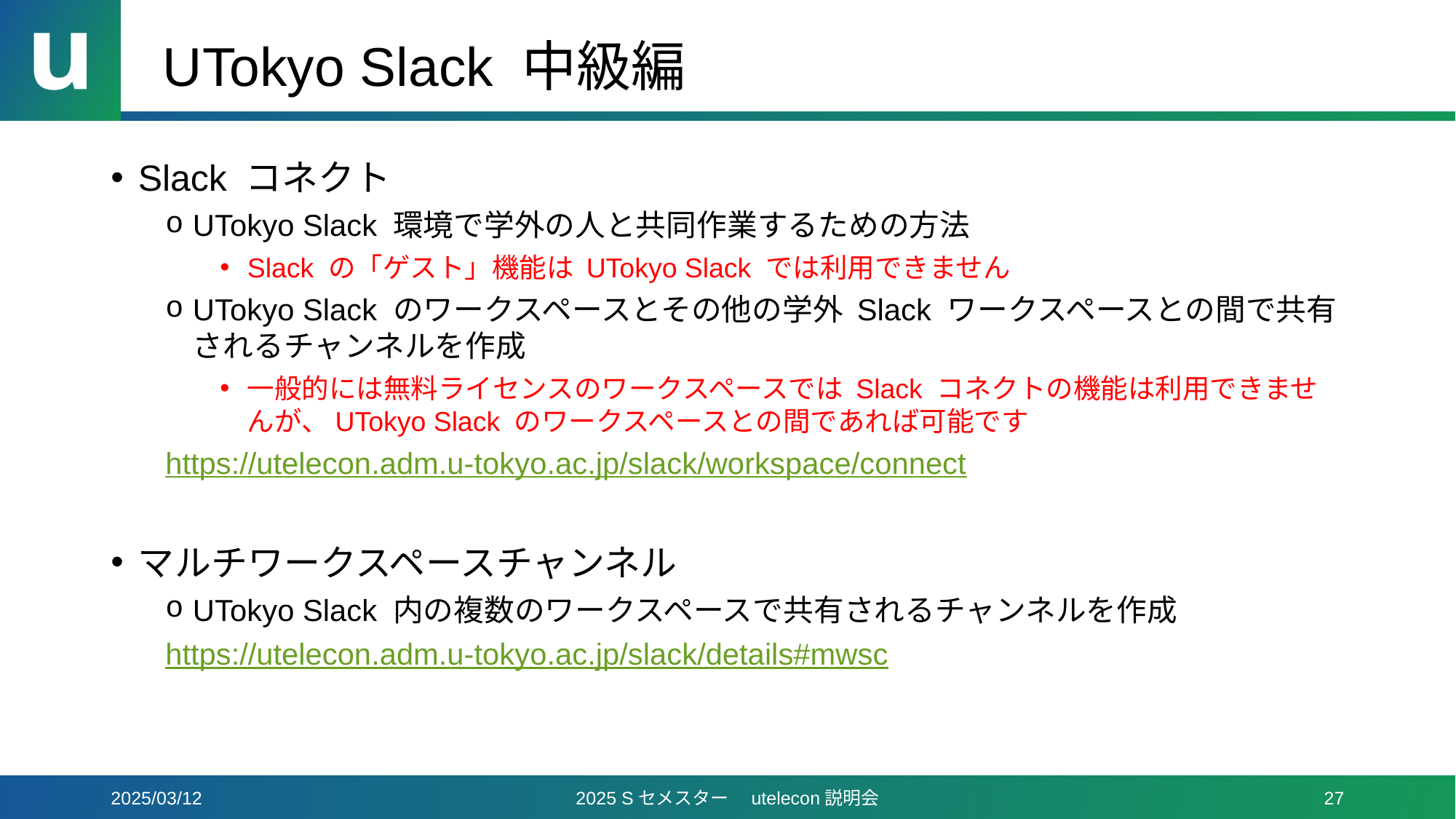

# UTokyo Slack 中級編
Slack コネクト
UTokyo Slack 環境で学外の人と共同作業するための方法
Slack の「ゲスト」機能は UTokyo Slack では利用できません
UTokyo Slack のワークスペースとその他の学外 Slack ワークスペースとの間で共有されるチャンネルを作成
一般的には無料ライセンスのワークスペースでは Slack コネクトの機能は利用できませんが、UTokyo Slack のワークスペースとの間であれば可能です
https://utelecon.adm.u-tokyo.ac.jp/slack/workspace/connect

マルチワークスペースチャンネル
UTokyo Slack 内の複数のワークスペースで共有されるチャンネルを作成
https://utelecon.adm.u-tokyo.ac.jp/slack/details#mwsc
2025/03/12
2025 Sセメスター　utelecon説明会
27